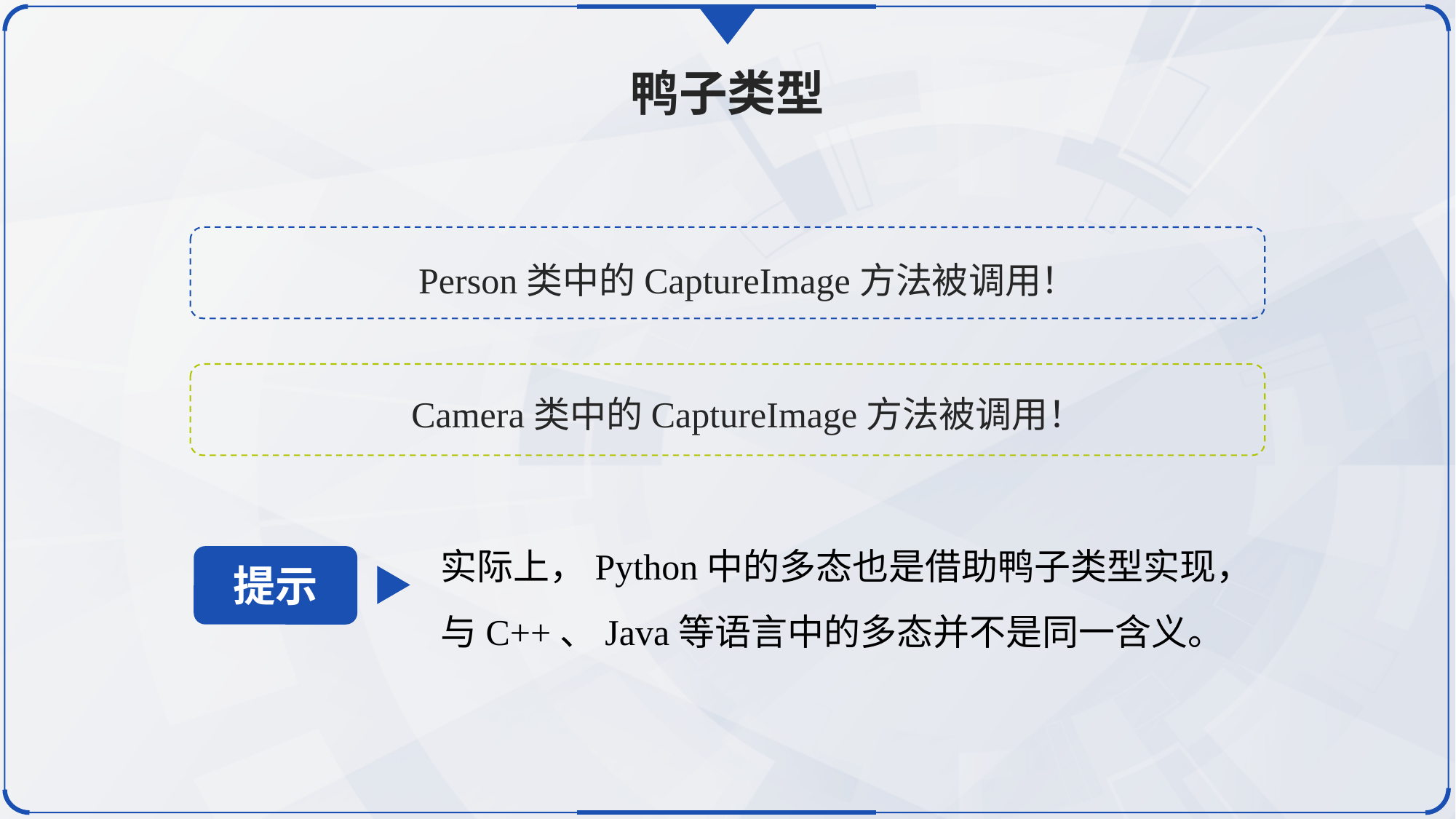

鸭子类型

Person类中的CaptureImage方法被调用！

Camera类中的CaptureImage方法被调用！
实际上，Python中的多态也是借助鸭子类型实现，与C++、Java等语言中的多态并不是同一含义。

提示